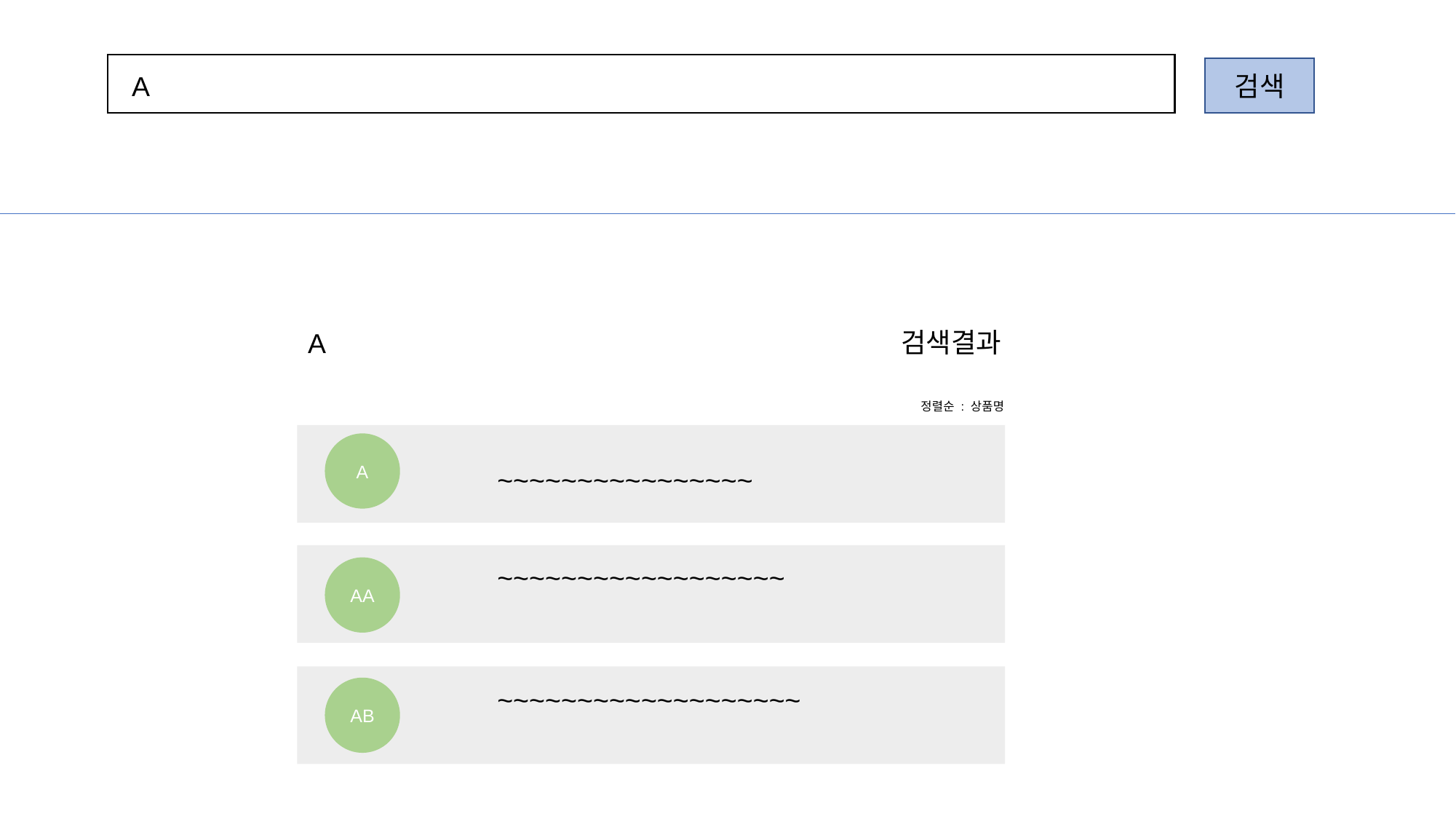

검색
A
검색결과
A
정렬순 : 상품명

A
~~~~~~~~~~~~~~~~

~~~~~~~~~~~~~~~~~~
AA

AB
~~~~~~~~~~~~~~~~~~~